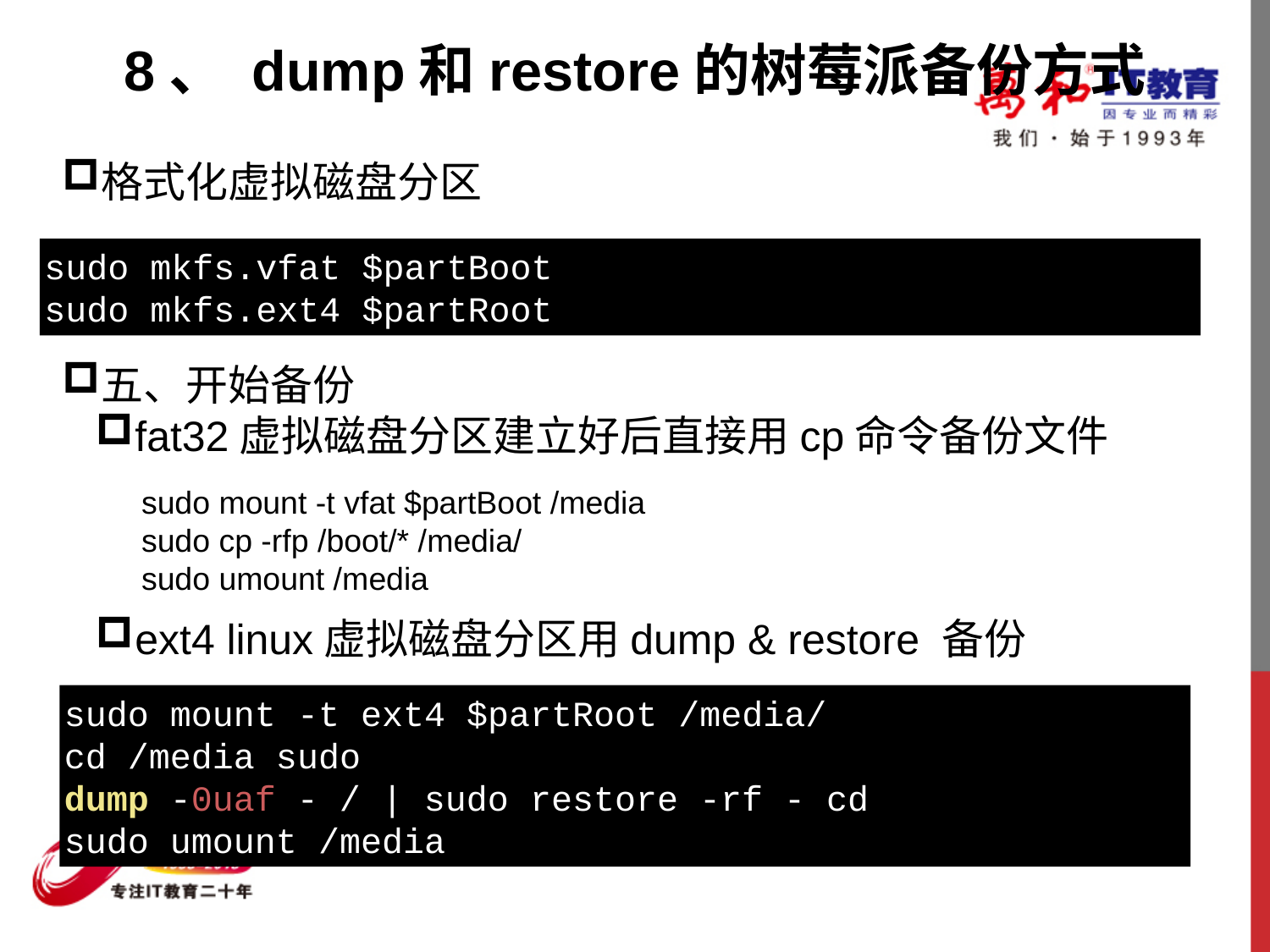

# 8、 dump和restore的树莓派备份方式
格式化虚拟磁盘分区

五、开始备份
fat32虚拟磁盘分区建立好后直接用cp命令备份文件

ext4 linux虚拟磁盘分区用dump & restore 备份

sudo mkfs.vfat $partBoot
sudo mkfs.ext4 $partRoot
sudo mount -t vfat $partBoot /media
sudo cp -rfp /boot/* /media/
sudo umount /media
sudo mount -t ext4 $partRoot /media/
cd /media sudo
dump -0uaf - / | sudo restore -rf - cd
sudo umount /media